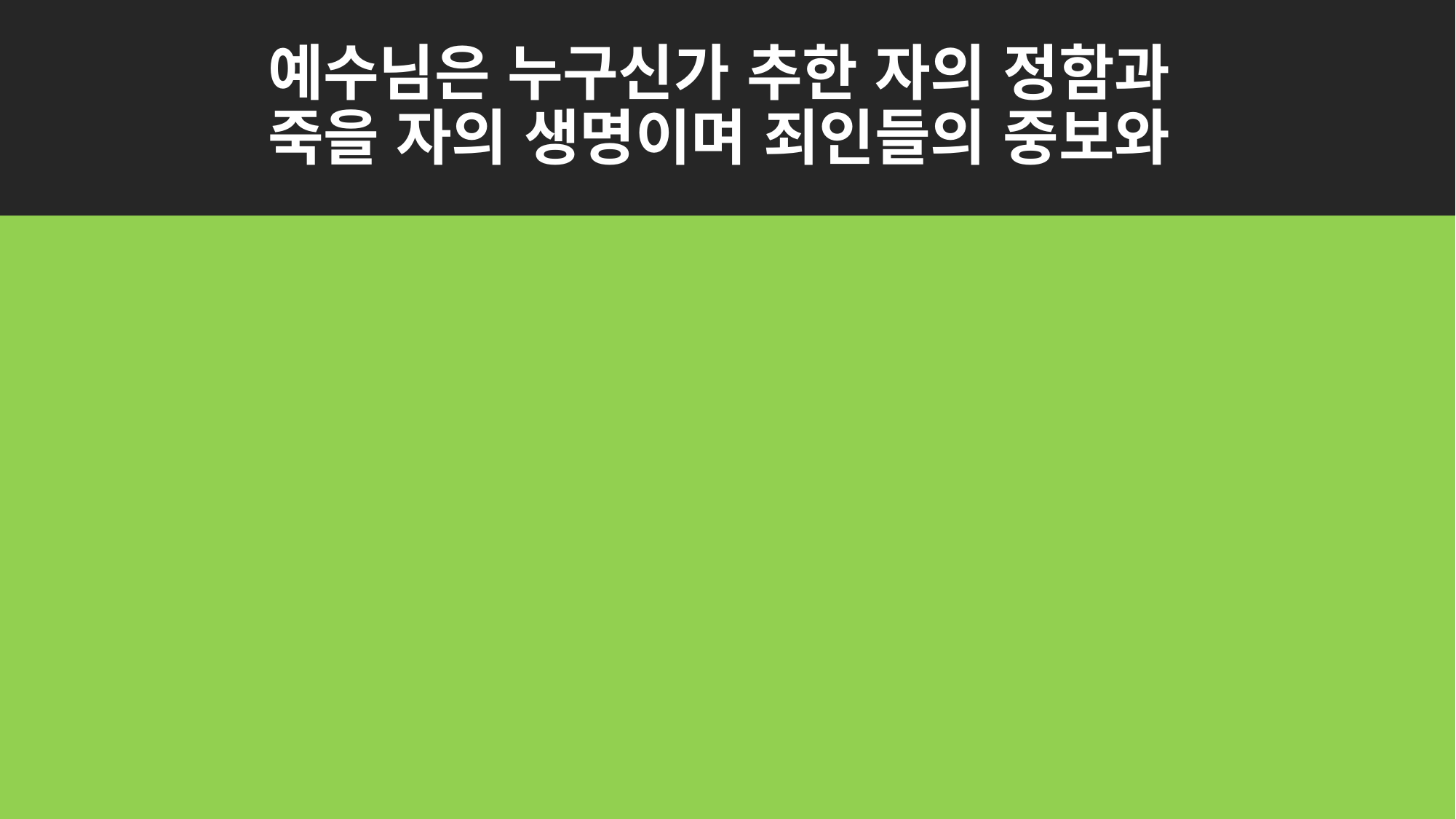

# 예수님은 누구신가 추한 자의 정함과 죽을 자의 생명이며 죄인들의 중보와